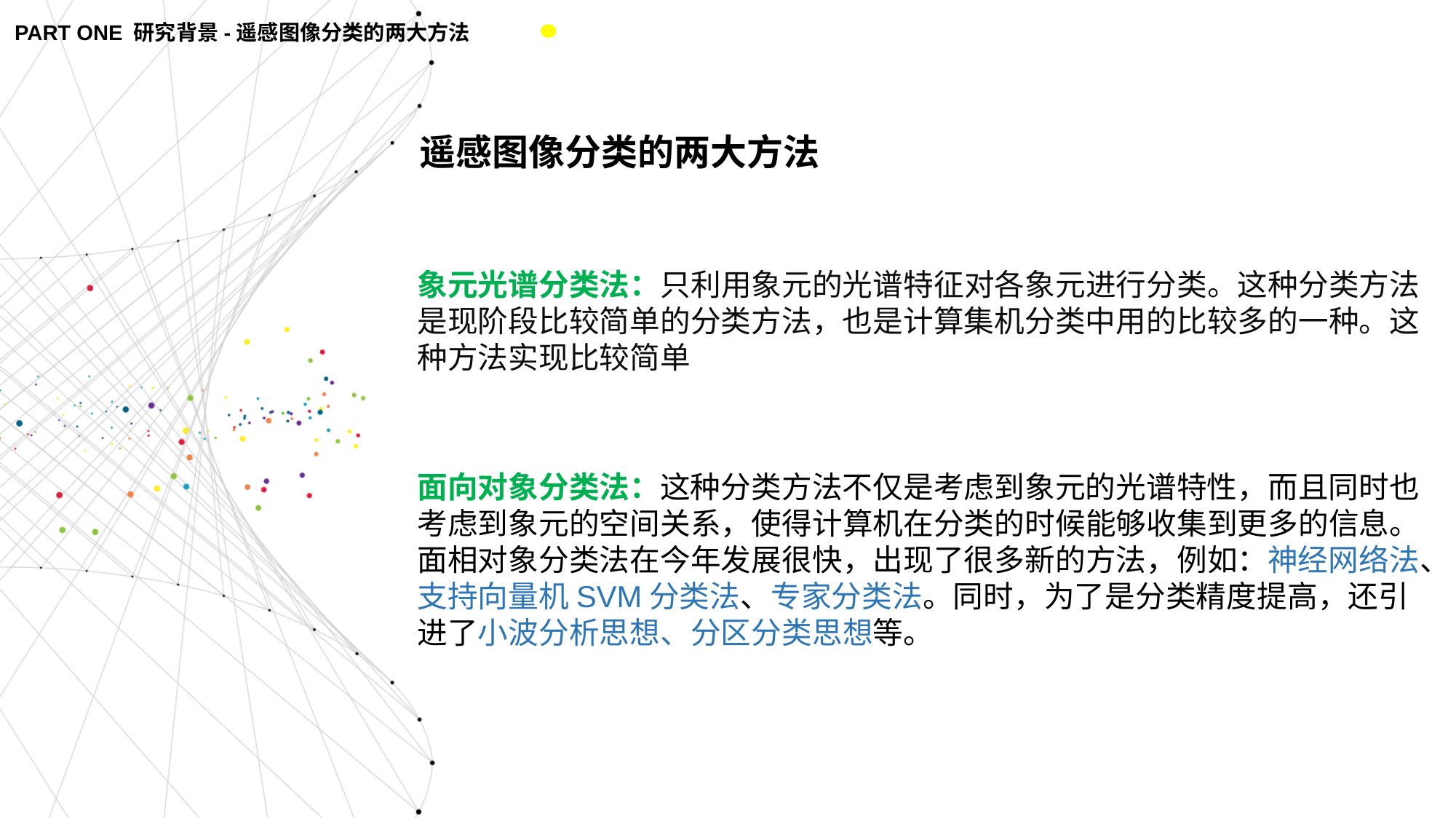

PART ONE 研究背景-遥感图像分类的两大方法

遥感图像分类的两大方法
象元光谱分类法：只利用象元的光谱特征对各象元进行分类。这种分类方法是现阶段比较简单的分类方法，也是计算集机分类中用的比较多的一种。这种方法实现比较简单
面向对象分类法：这种分类方法不仅是考虑到象元的光谱特性，而且同时也考虑到象元的空间关系，使得计算机在分类的时候能够收集到更多的信息。面相对象分类法在今年发展很快，出现了很多新的方法，例如：神经网络法、支持向量机SVM分类法、专家分类法。同时，为了是分类精度提高，还引进了小波分析思想、分区分类思想等。